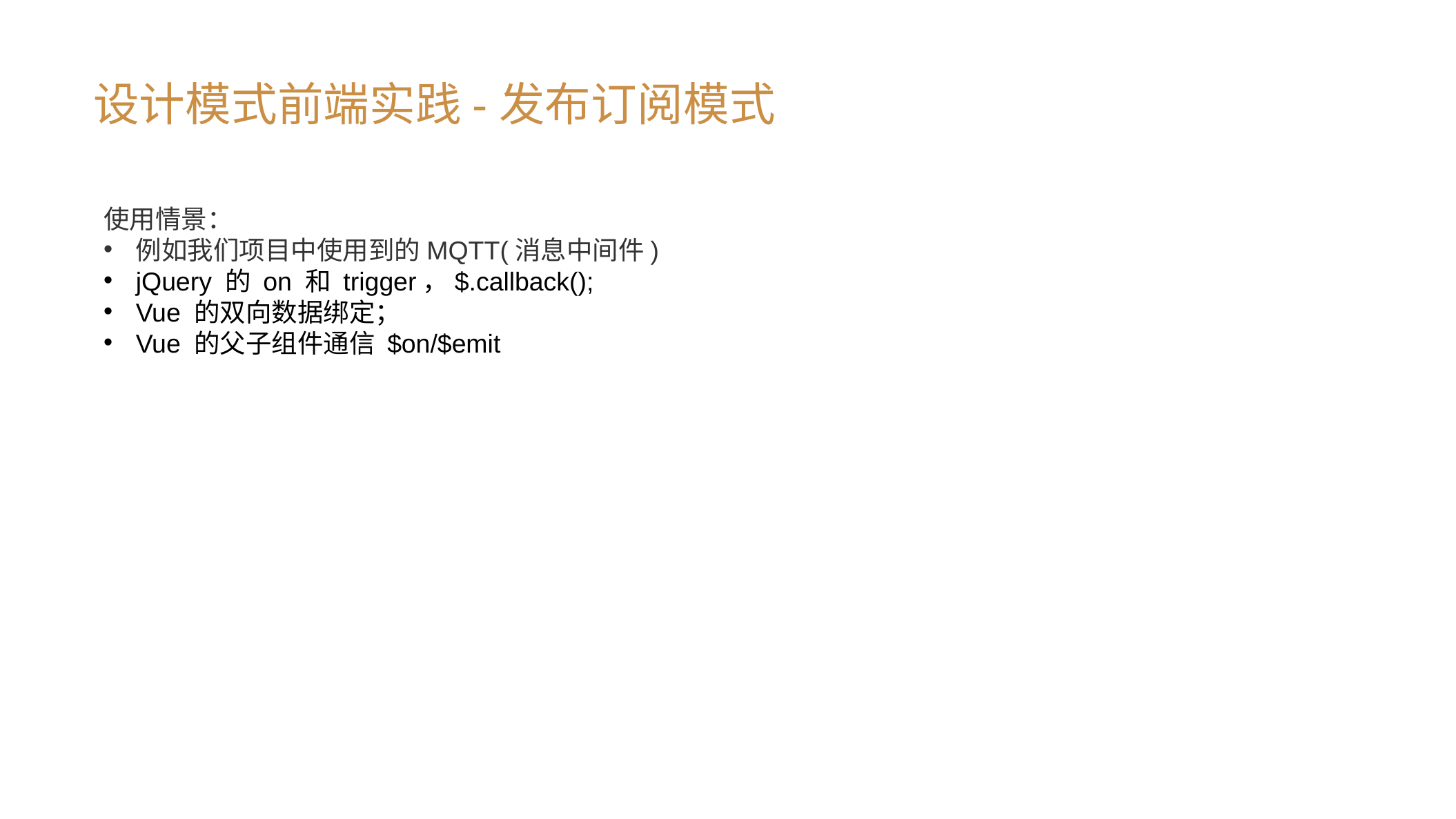

设计模式前端实践-发布订阅模式
使用情景：
例如我们项目中使用到的MQTT(消息中间件)
jQuery 的 on 和 trigger，$.callback();
Vue 的双向数据绑定；
Vue 的父子组件通信 $on/$emit